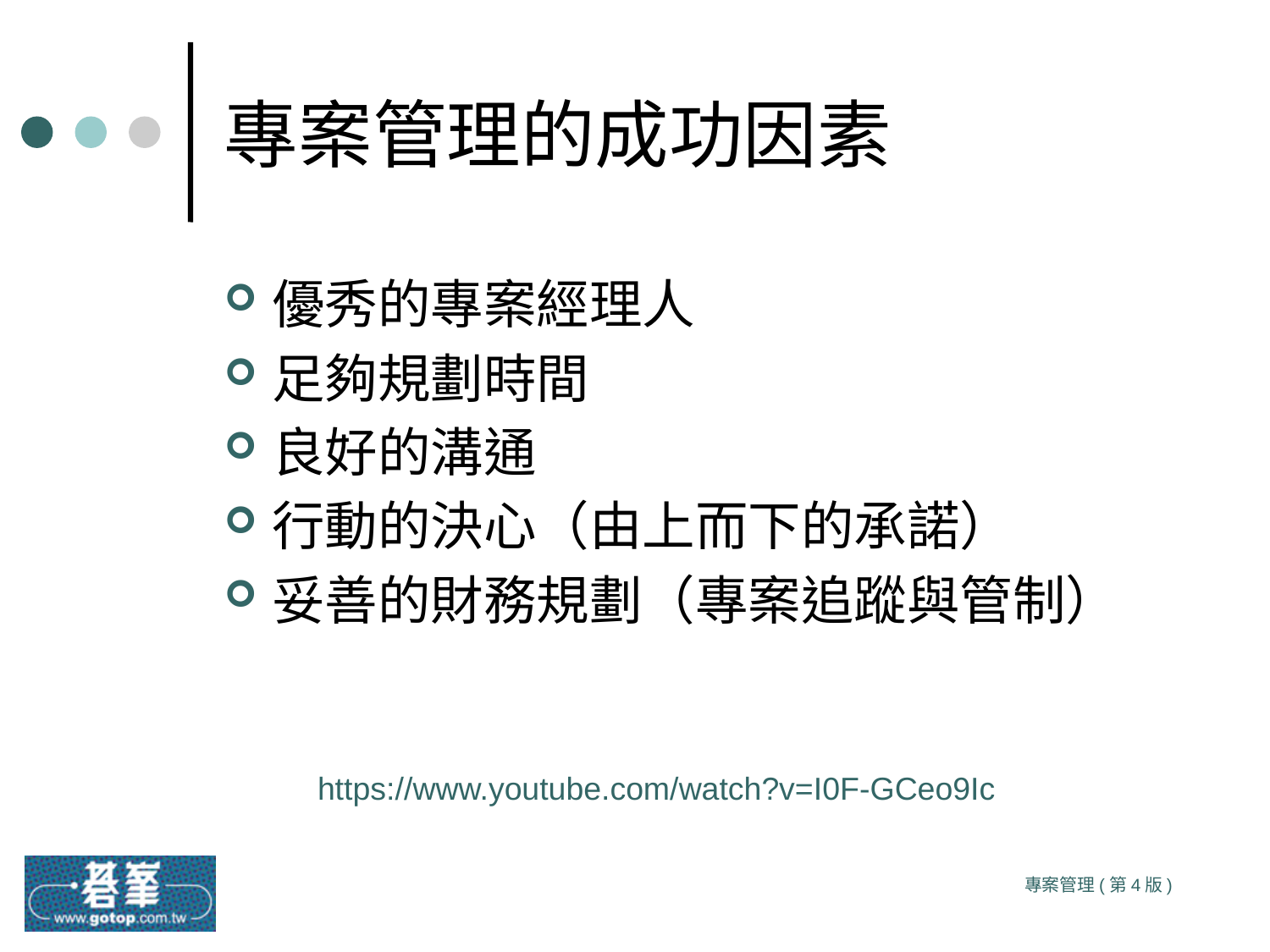

# 專案管理的成功因素
優秀的專案經理人
足夠規劃時間
良好的溝通
行動的決心（由上而下的承諾）
妥善的財務規劃（專案追蹤與管制）
https://www.youtube.com/watch?v=I0F-GCeo9Ic
專案管理(第4版)